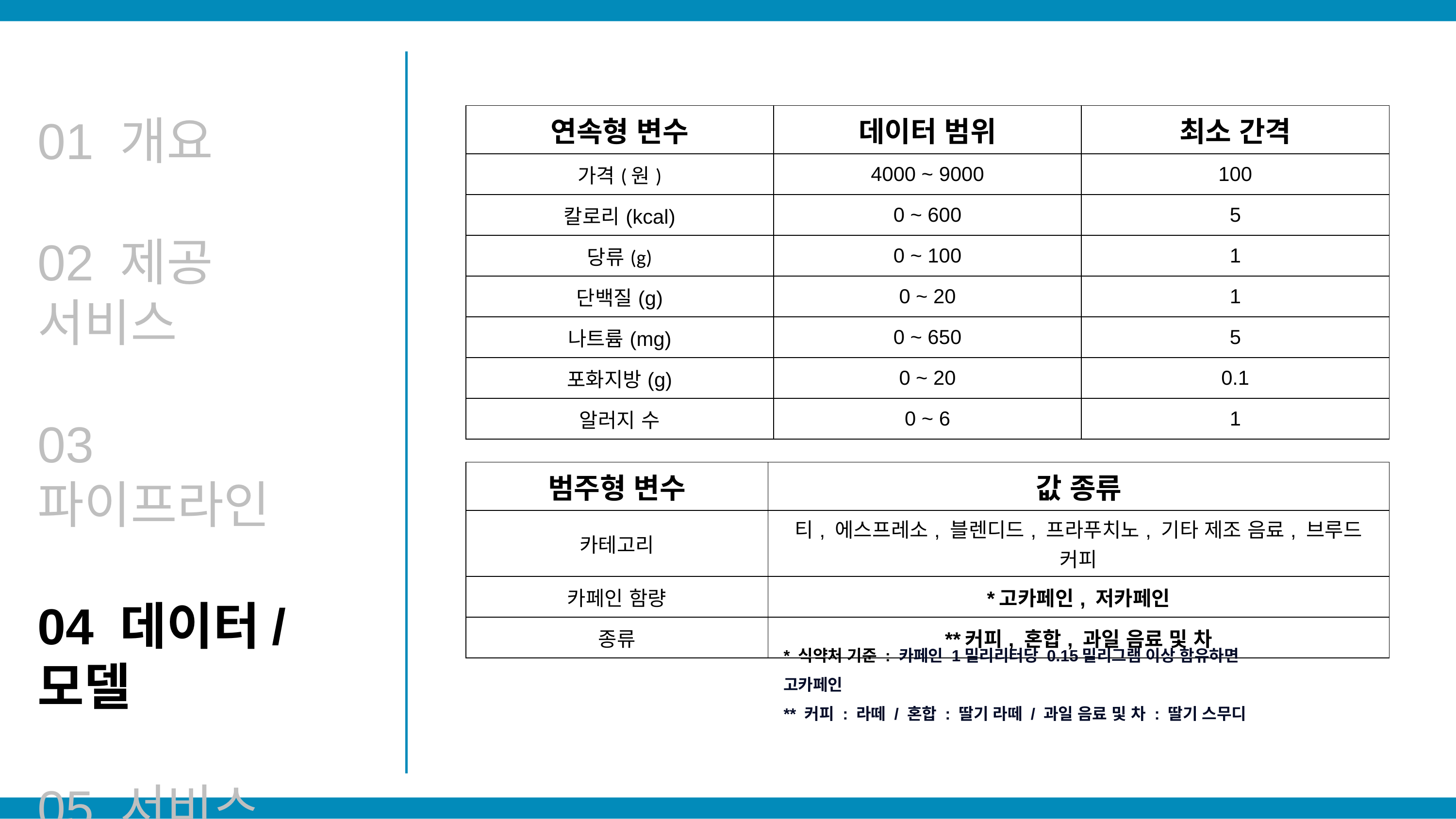

01 개요

02 제공 서비스

03 파이프라인

04 데이터/모델

05 서비스 시연

06 마무리
| 연속형 변수 | 데이터 범위 | 최소 간격 |
| --- | --- | --- |
| 가격(원) | 4000 ~ 9000 | 100 |
| 칼로리(kcal) | 0 ~ 600 | 5 |
| 당류(g) | 0 ~ 100 | 1 |
| 단백질(g) | 0 ~ 20 | 1 |
| 나트륨(mg) | 0 ~ 650 | 5 |
| 포화지방(g) | 0 ~ 20 | 0.1 |
| 알러지 수 | 0 ~ 6 | 1 |
| 범주형 변수 | 값 종류 |
| --- | --- |
| 카테고리 | 티, 에스프레소, 블렌디드, 프라푸치노, 기타 제조 음료, 브루드 커피 |
| 카페인 함량 | \*고카페인, 저카페인 |
| 종류 | \*\*커피, 혼합, 과일 음료 및 차 |
* 식약처 기준 : 카페인 1밀리리터당 0.15밀리그램 이상 함유하면 고카페인
** 커피 : 라떼 / 혼합 : 딸기 라떼 / 과일 음료 및 차 : 딸기 스무디